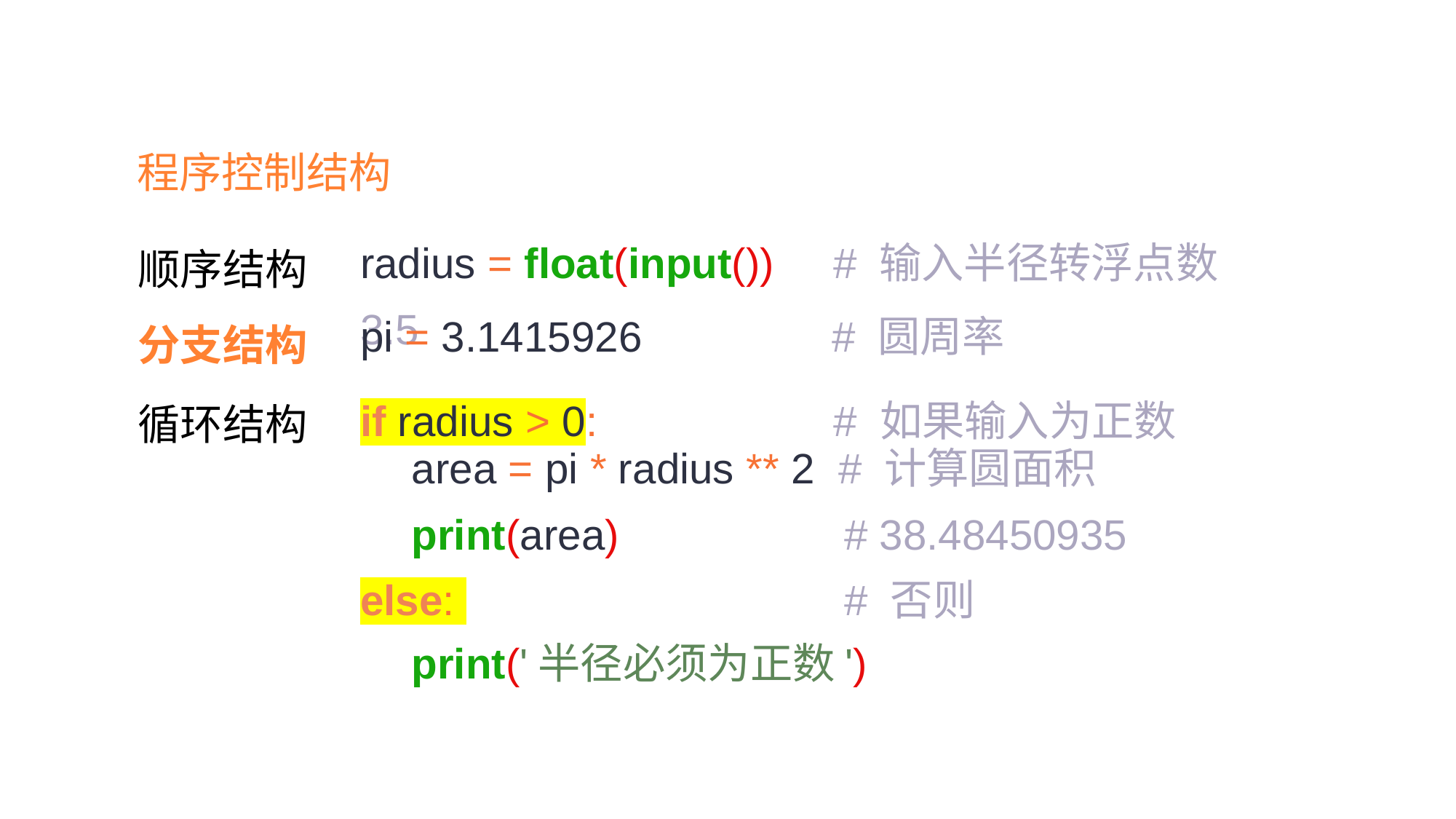

程序控制结构
顺序结构
radius = float(input())     # 输入半径转浮点数 3.5
分支结构
pi = 3.1415926                # 圆周率
循环结构
if radius > 0:                    # 如果输入为正数
area = pi * radius ** 2  # 计算圆面积
print(area)                   # 38.48450935
else:                                 # 否则
print('半径必须为正数')